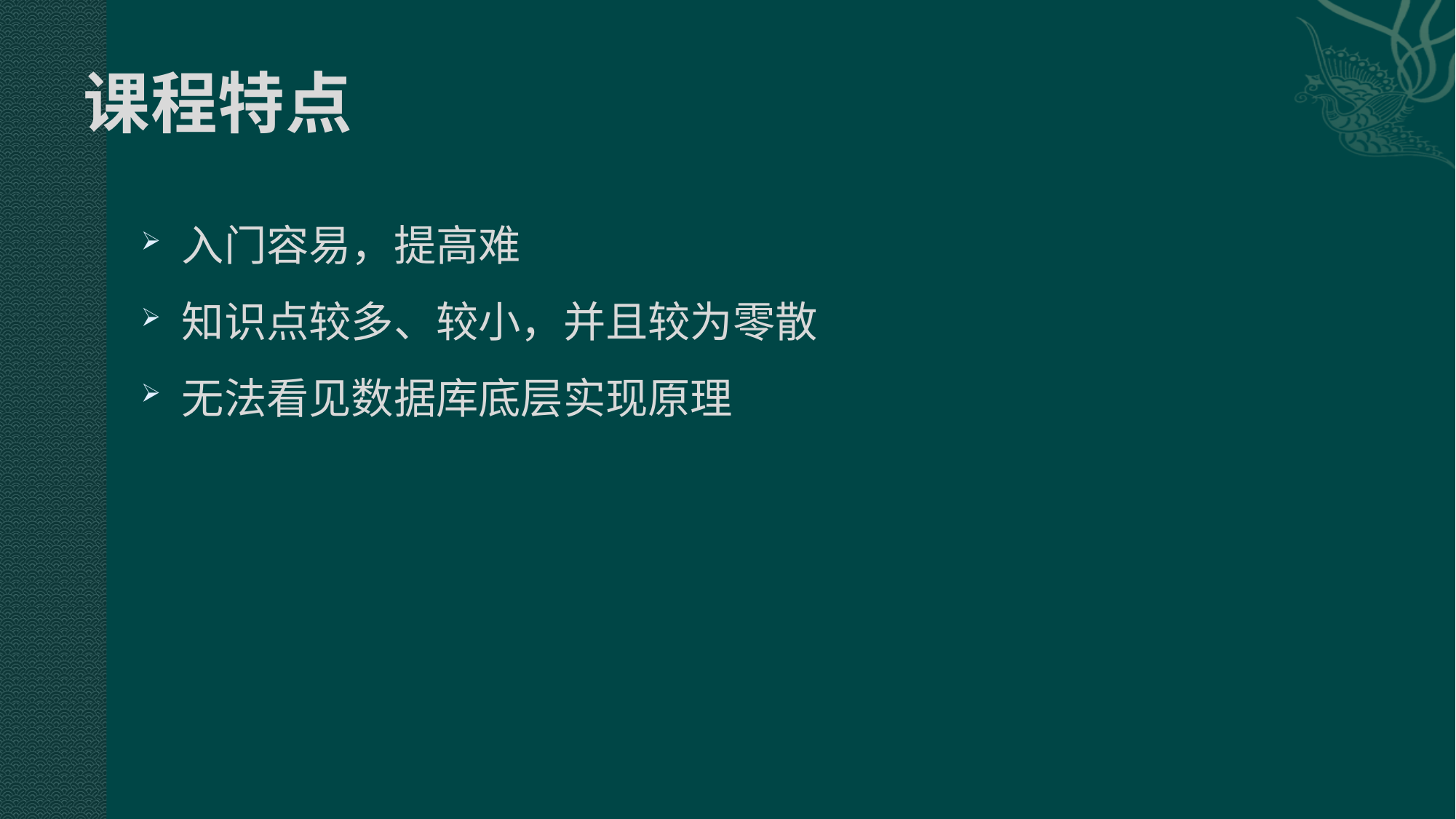

# 课程特点
入门容易，提高难
知识点较多、较小，并且较为零散
无法看见数据库底层实现原理